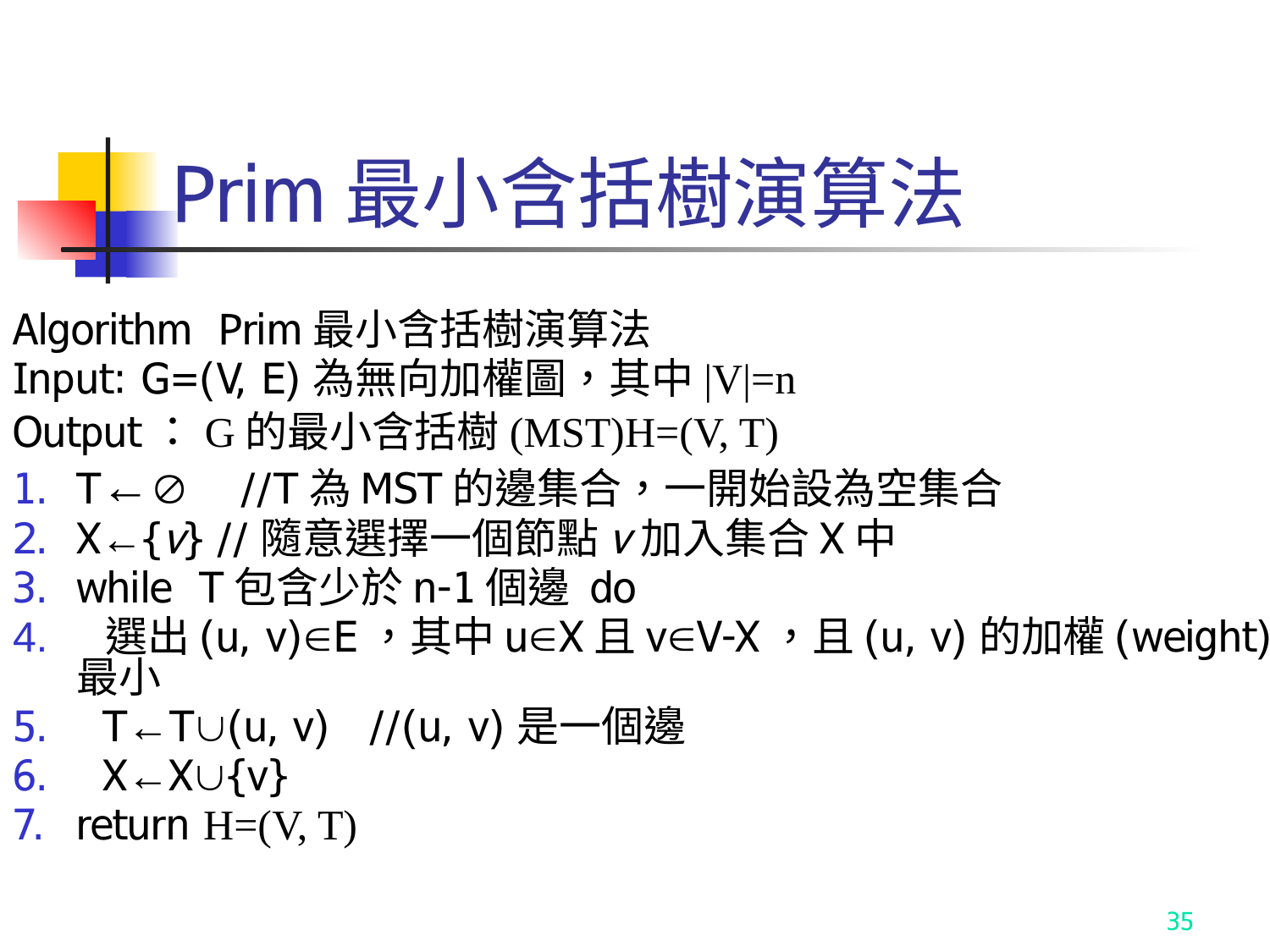

# Prim最小含括樹演算法
Algorithm  Prim最小含括樹演算法
Input: G=(V, E)為無向加權圖，其中|V|=n
Output：G的最小含括樹(MST)H=(V, T)
T←∅    //T為MST的邊集合，一開始設為空集合
X←{v} //隨意選擇一個節點v加入集合X中
while  T包含少於n-1個邊 do
  選出(u, v)∈E，其中u∈X且v∈V-X，且(u, v)的加權(weight)最小
  T←T∪(u, v)   //(u, v)是一個邊
  X←X∪{v}
return H=(V, T)
35